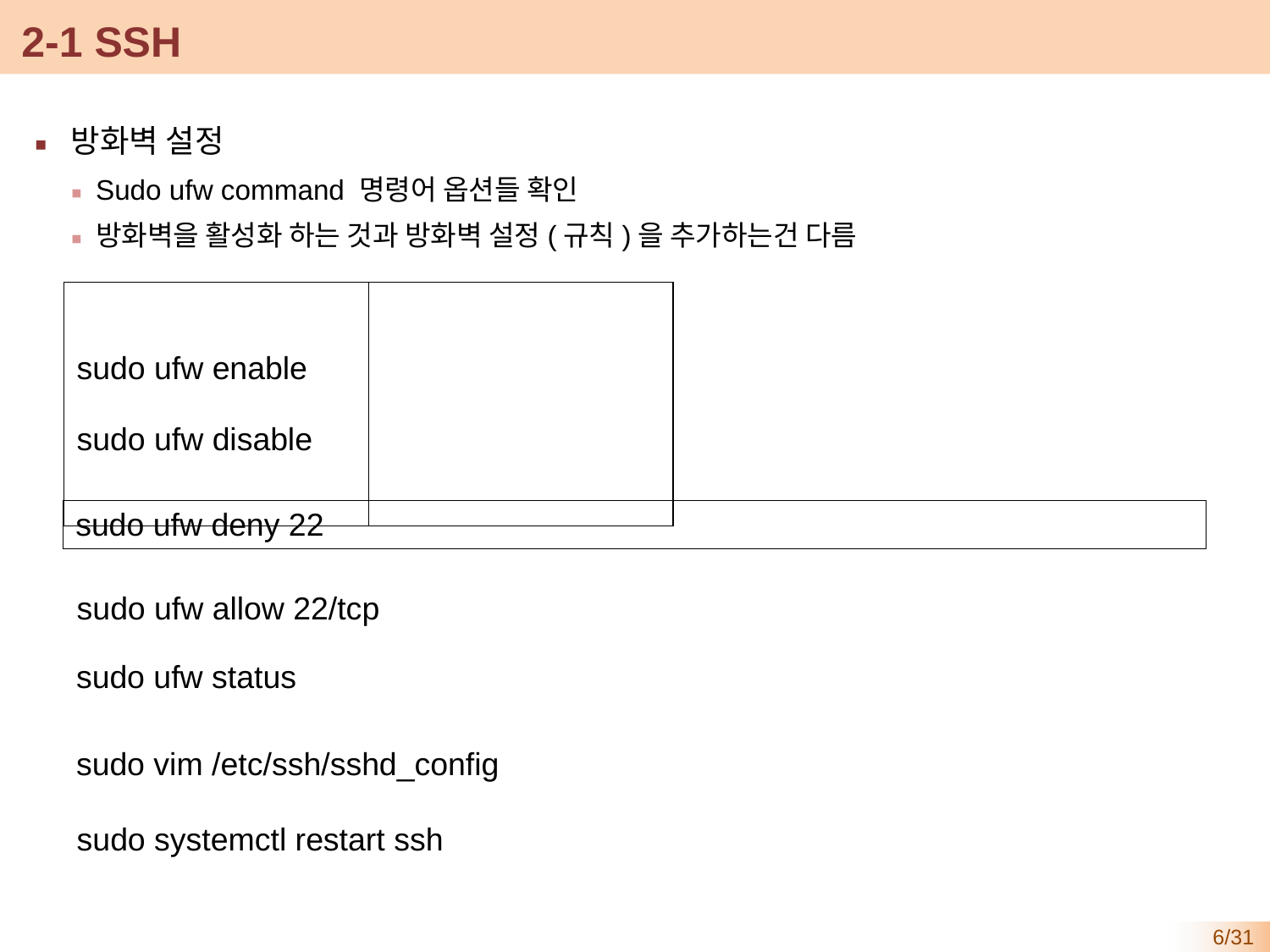

# 2-1 SSH
방화벽 설정
Sudo ufw command 명령어 옵션들 확인
방화벽을 활성화 하는 것과 방화벽 설정(규칙)을 추가하는건 다름
| sudo ufw enable sudo ufw disable |  |
| --- | --- |
| sudo ufw deny 22 |
| --- |
sudo ufw allow 22/tcp
sudo ufw status
sudo vim /etc/ssh/sshd_config
sudo systemctl restart ssh